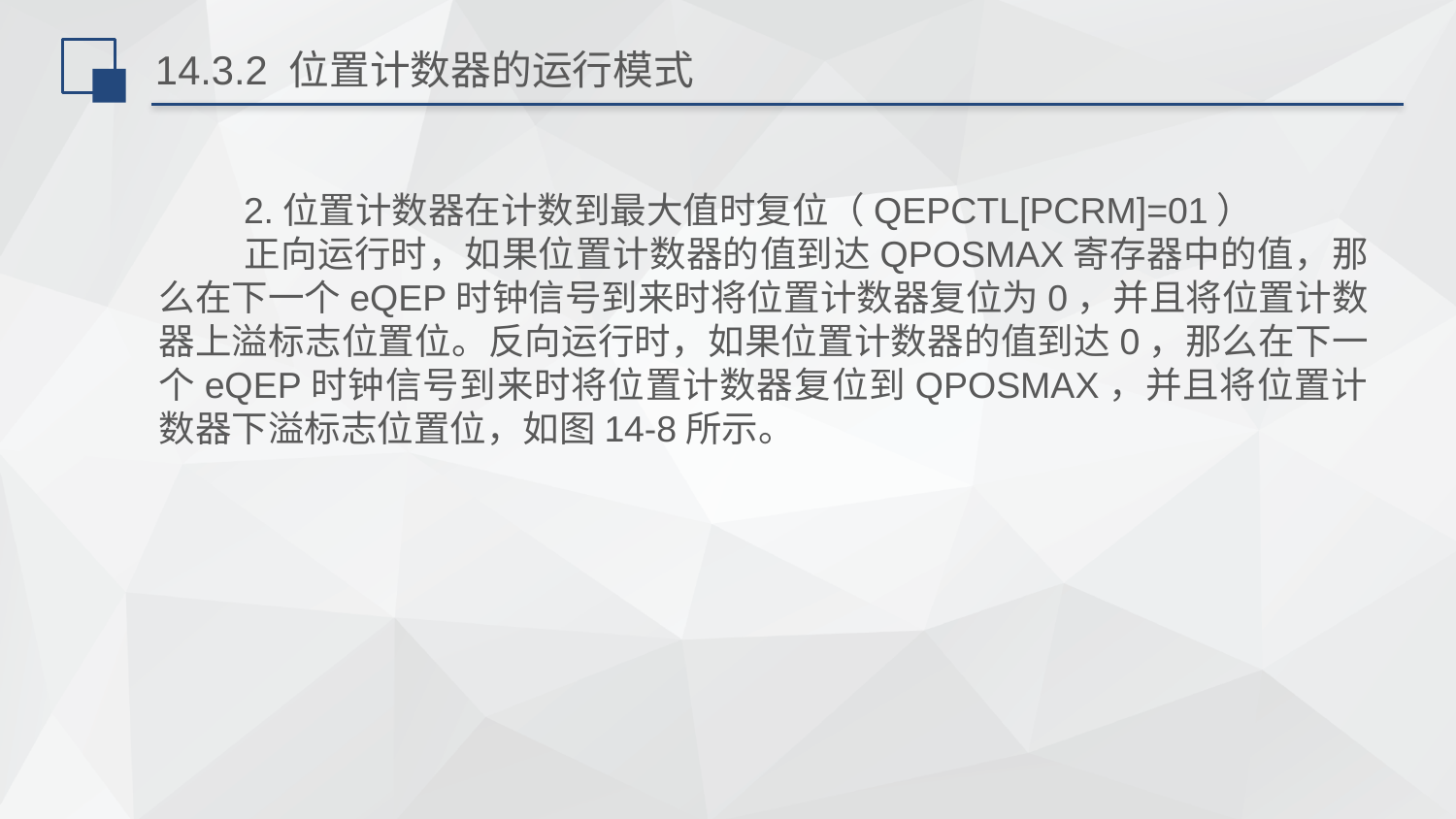

# 14.3.2 位置计数器的运行模式
2.位置计数器在计数到最大值时复位（QEPCTL[PCRM]=01）
正向运行时，如果位置计数器的值到达QPOSMAX寄存器中的值，那么在下一个eQEP时钟信号到来时将位置计数器复位为0，并且将位置计数器上溢标志位置位。反向运行时，如果位置计数器的值到达0，那么在下一个eQEP时钟信号到来时将位置计数器复位到QPOSMAX，并且将位置计数器下溢标志位置位，如图14-8所示。